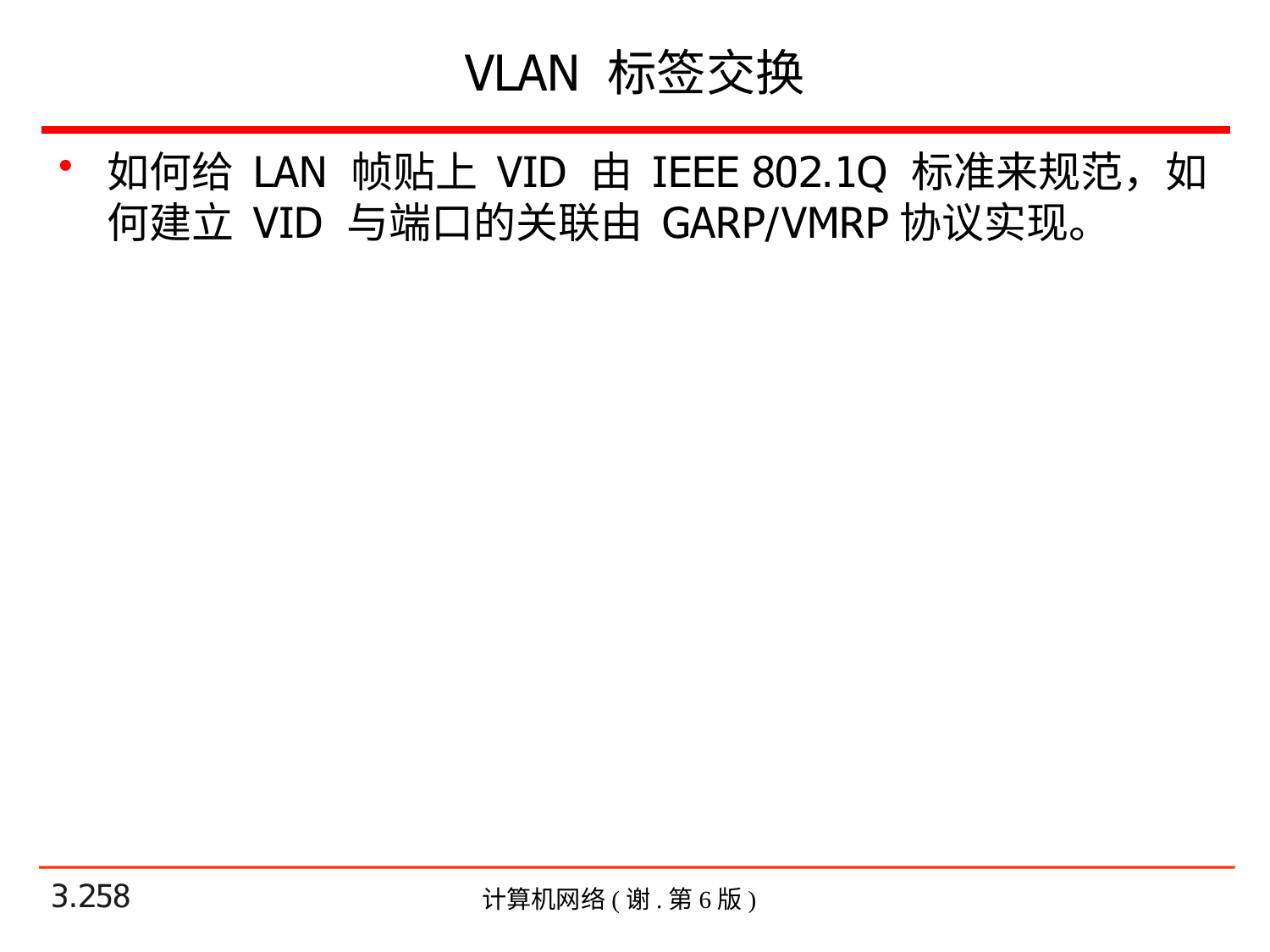

# VLAN 标签交换
如何给 LAN 帧贴上 VID 由 IEEE 802.1Q 标准来规范，如何建立 VID 与端口的关联由 GARP/VMRP协议实现。